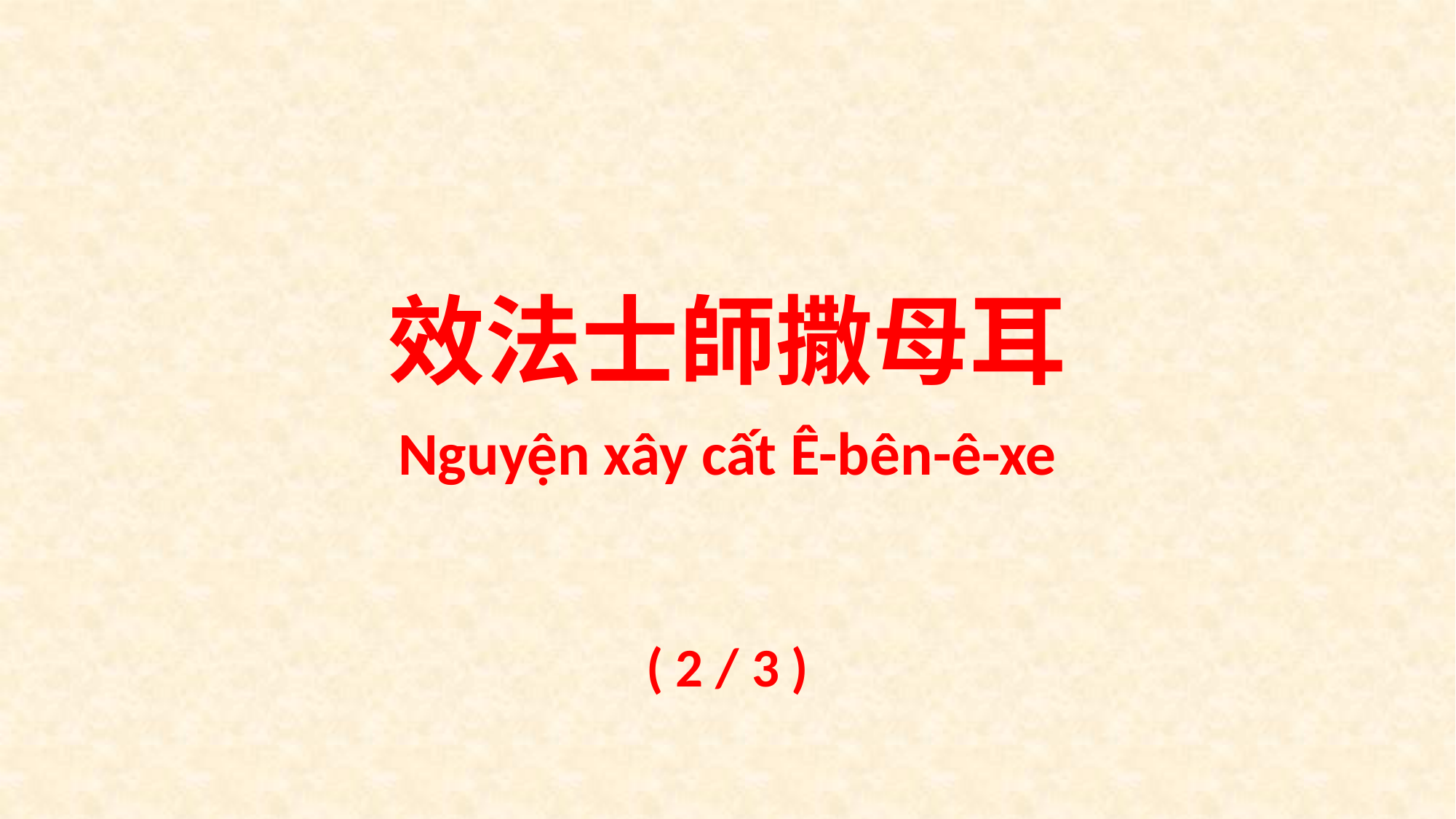

效法士師撒母耳
Nguyện xây cất Ê-bên-ê-xe
( 2 / 3 )